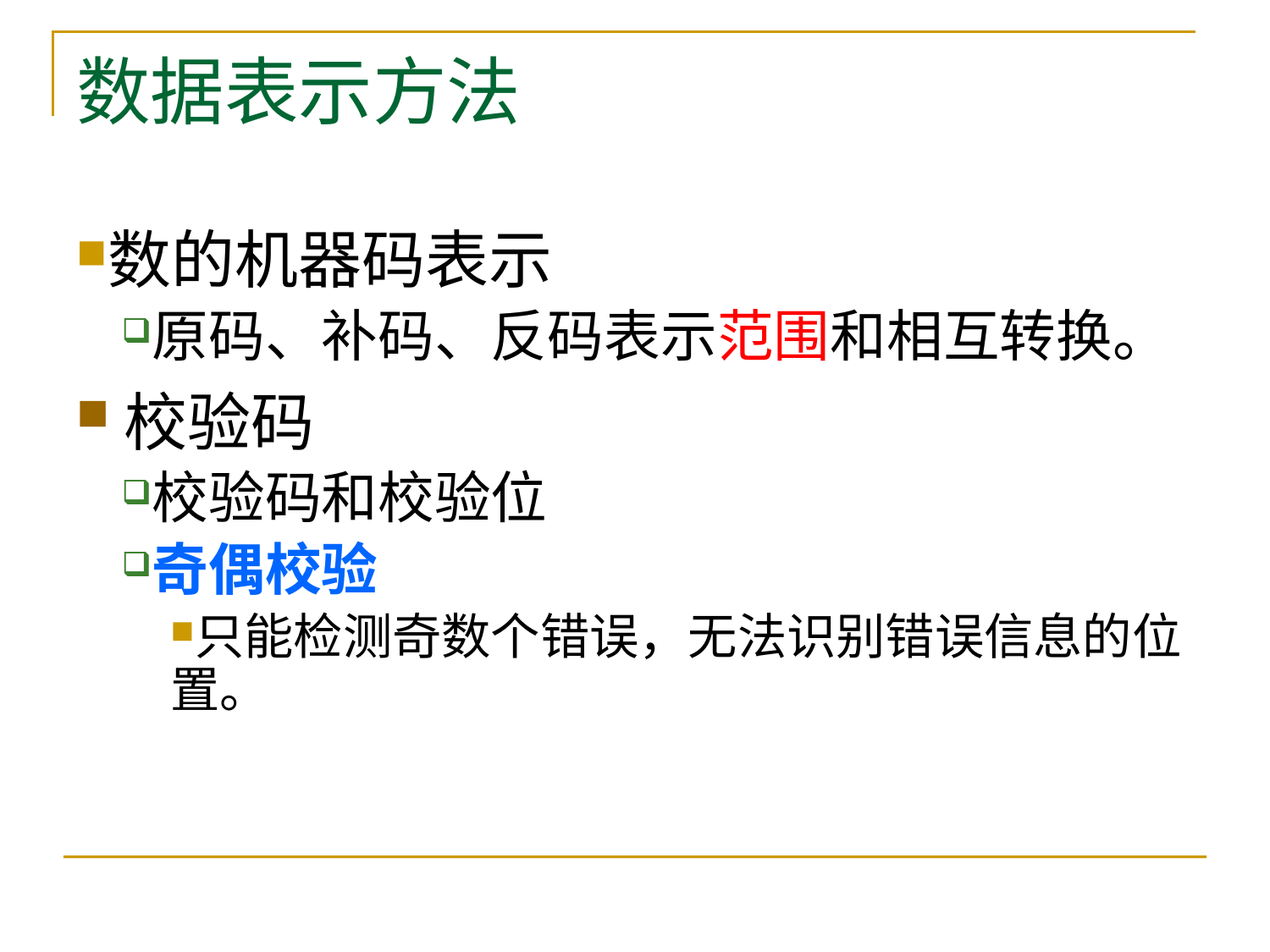

# 数据表示方法
数的机器码表示
原码、补码、反码表示范围和相互转换。
校验码
校验码和校验位
奇偶校验
只能检测奇数个错误，无法识别错误信息的位置。

7